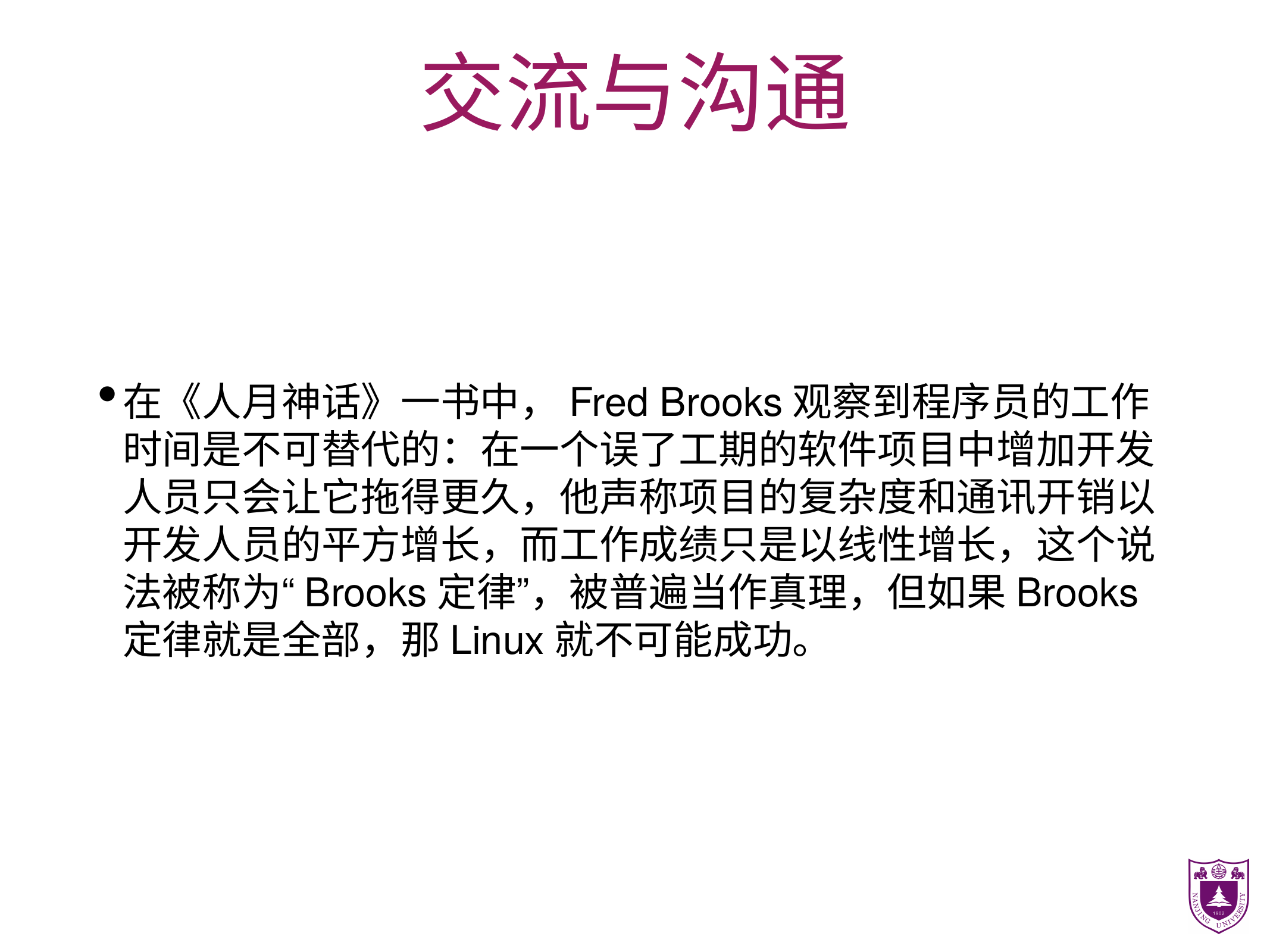

# 交流与沟通
在《人月神话》一书中，Fred Brooks观察到程序员的工作时间是不可替代的：在一个误了工期的软件项目中增加开发人员只会让它拖得更久，他声称项目的复杂度和通讯开销以开发人员的平方增长，而工作成绩只是以线性增长，这个说法被称为“Brooks定律”，被普遍当作真理，但如果Brooks定律就是全部，那Linux就不可能成功。